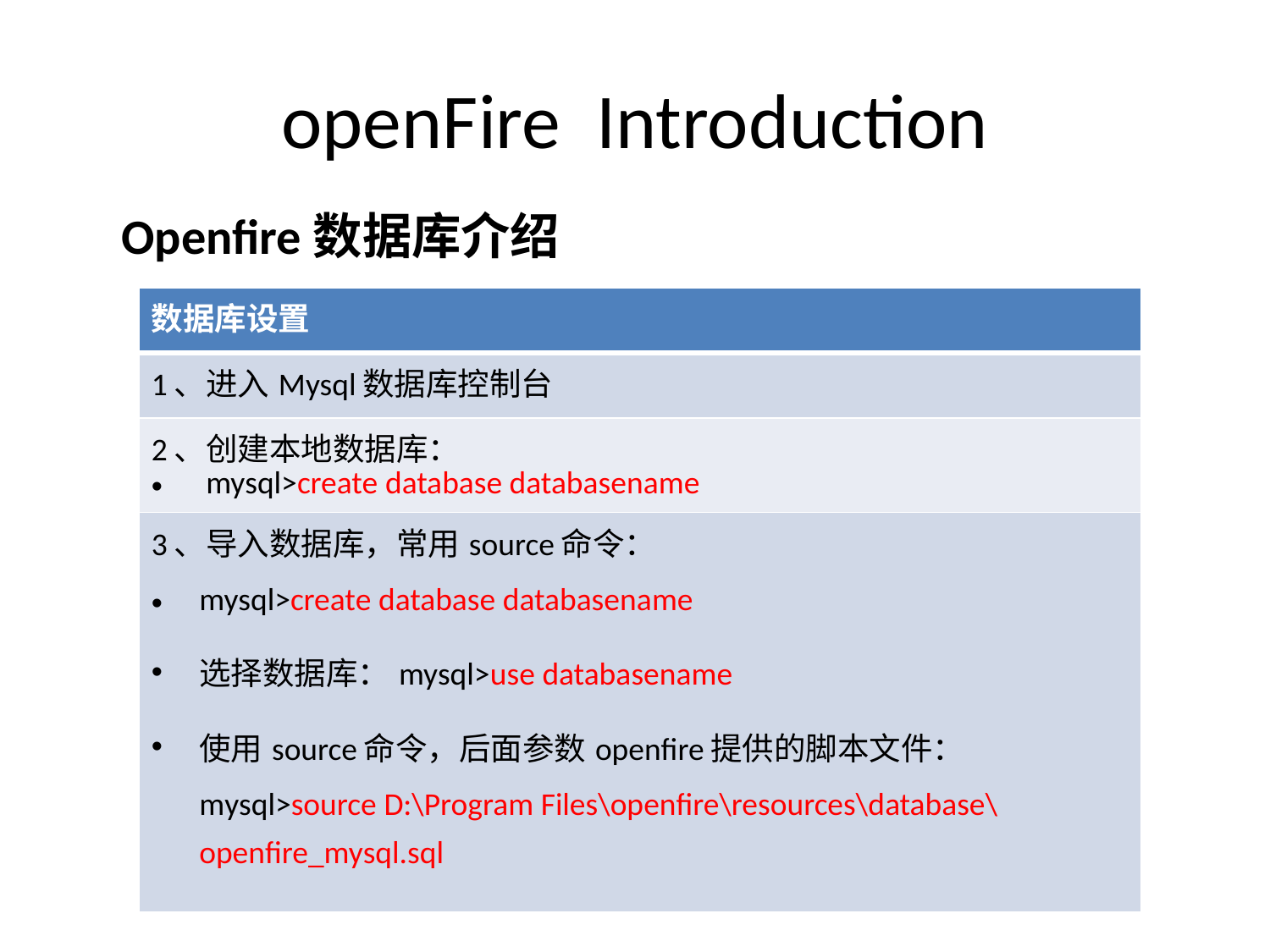

# openFire  Introduction
Openfire数据库介绍
| 数据库设置 |
| --- |
| 1、进入Mysql数据库控制台 |
| 2、创建本地数据库： mysql>create database databasename |
| 3、导入数据库，常用source命令： mysql>create database databasename 选择数据库：mysql>use databasename 使用source命令，后面参数openfire提供的脚本文件： mysql>source D:\Program Files\openfire\resources\database\openfire\_mysql.sql |